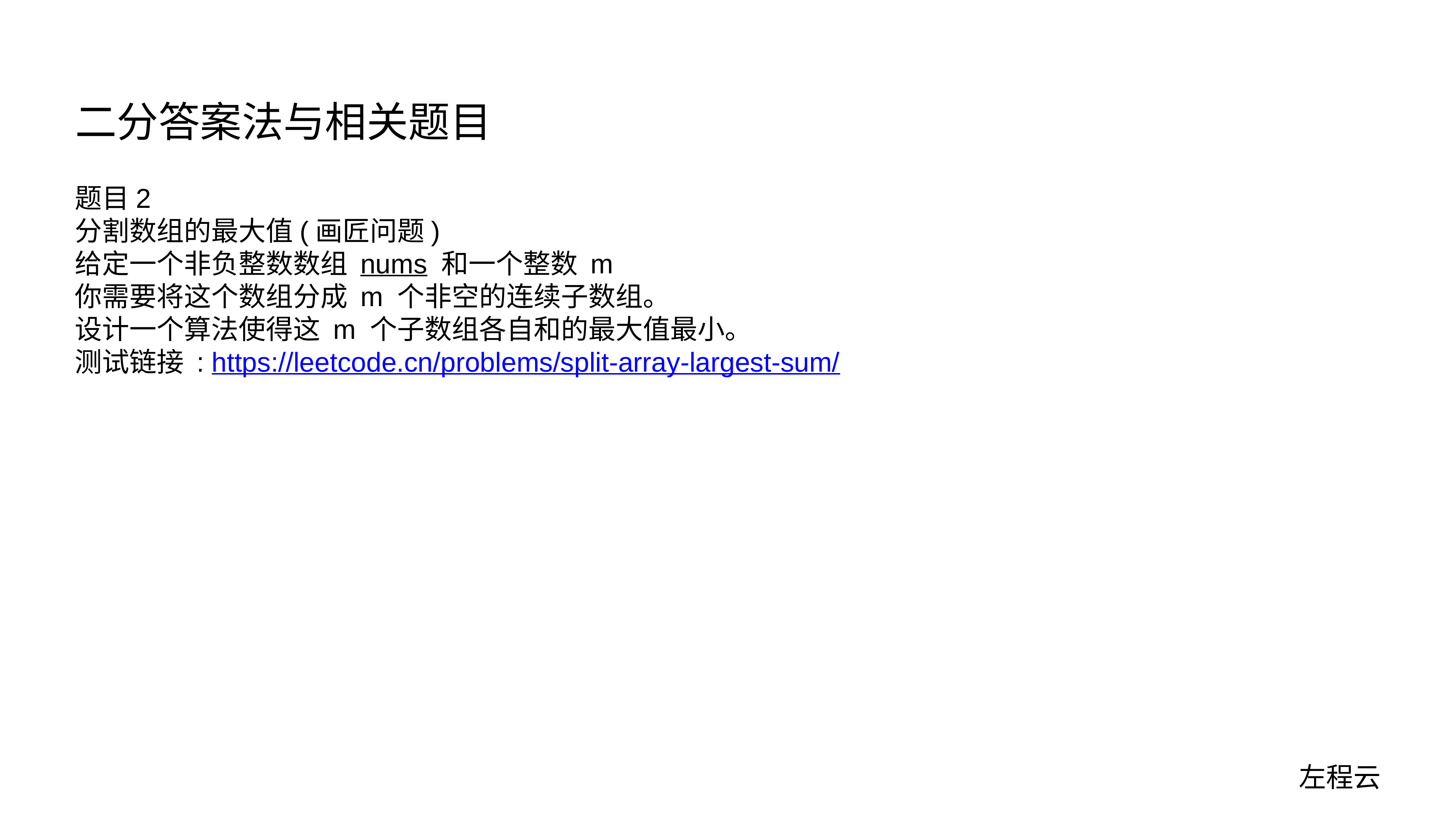

# 二分答案法与相关题目
题目2
分割数组的最大值(画匠问题)
给定一个非负整数数组 nums 和一个整数 m
你需要将这个数组分成 m 个非空的连续子数组。
设计一个算法使得这 m 个子数组各自和的最大值最小。
测试链接 : https://leetcode.cn/problems/split-array-largest-sum/
左程云